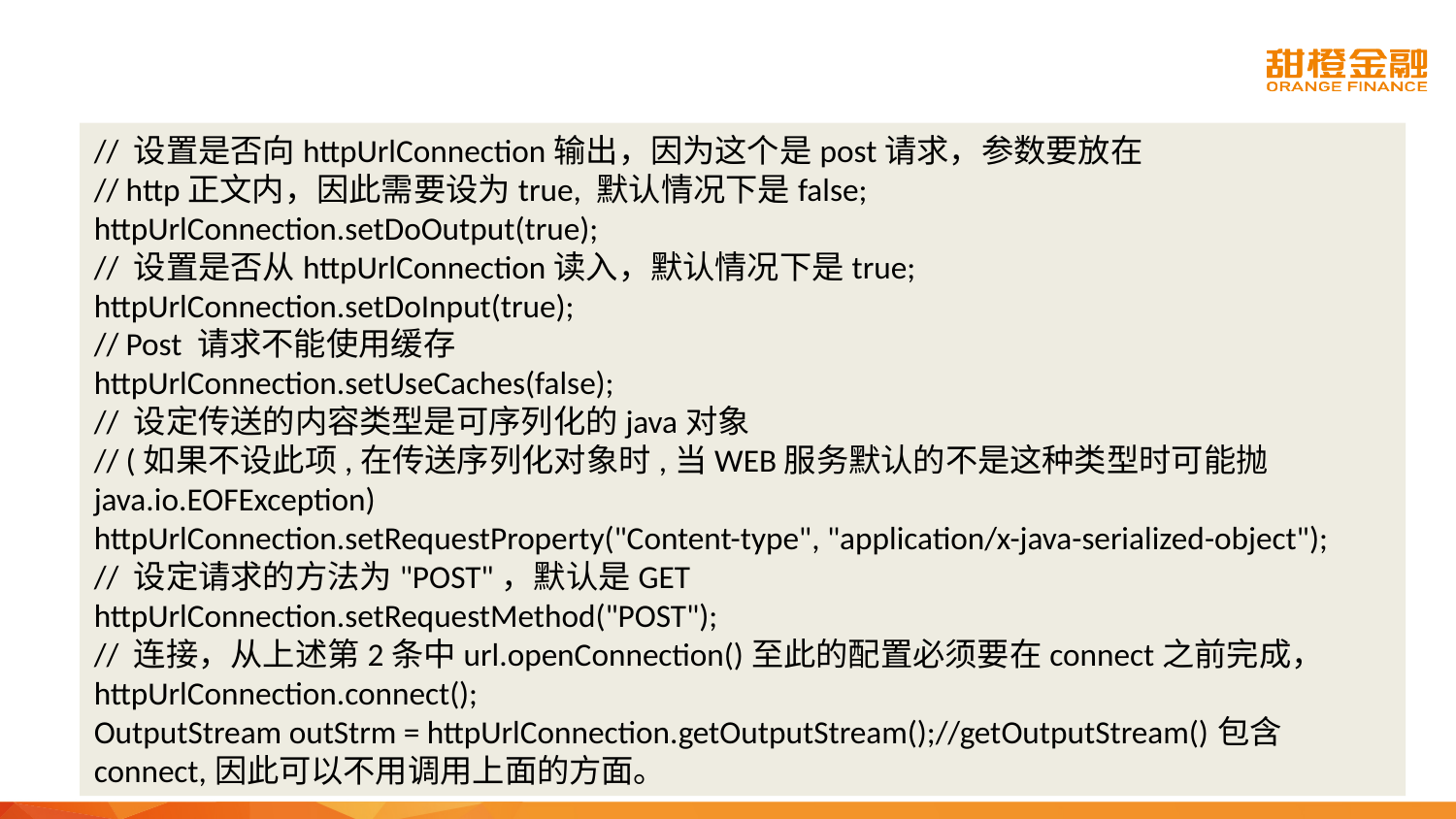

// 设置是否向httpUrlConnection输出，因为这个是post请求，参数要放在
// http正文内，因此需要设为true, 默认情况下是false;
httpUrlConnection.setDoOutput(true);
// 设置是否从httpUrlConnection读入，默认情况下是true;
httpUrlConnection.setDoInput(true);
// Post 请求不能使用缓存
httpUrlConnection.setUseCaches(false);
// 设定传送的内容类型是可序列化的java对象
// (如果不设此项,在传送序列化对象时,当WEB服务默认的不是这种类型时可能抛java.io.EOFException)
httpUrlConnection.setRequestProperty("Content-type", "application/x-java-serialized-object");
// 设定请求的方法为"POST"，默认是GET
httpUrlConnection.setRequestMethod("POST");
// 连接，从上述第2条中url.openConnection()至此的配置必须要在connect之前完成，
httpUrlConnection.connect();
OutputStream outStrm = httpUrlConnection.getOutputStream();//getOutputStream()包含connect,因此可以不用调用上面的方面。